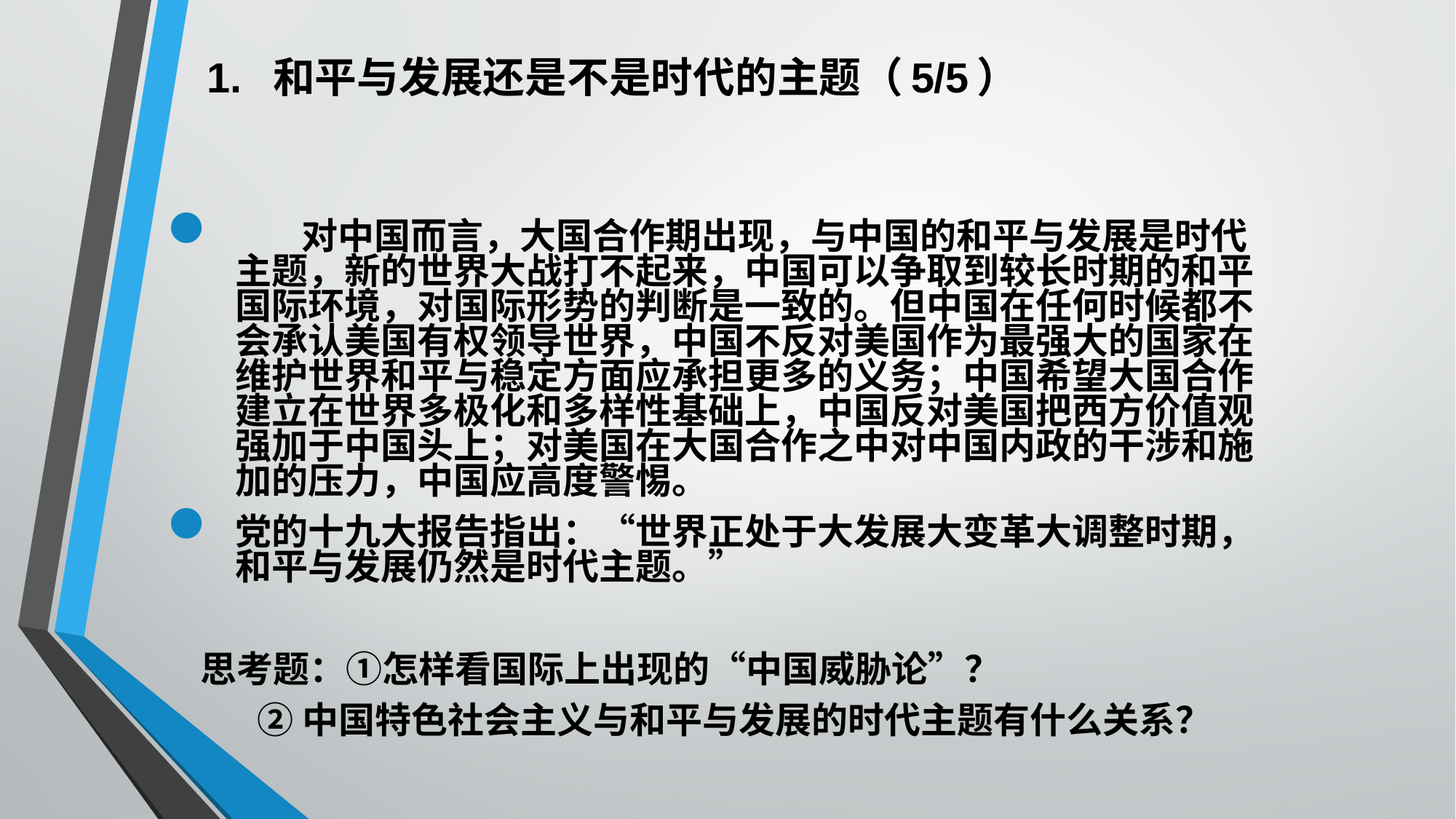

1.  和平与发展还是不是时代的主题（5/5）
       对中国而言，大国合作期出现，与中国的和平与发展是时代主题，新的世界大战打不起来，中国可以争取到较长时期的和平国际环境，对国际形势的判断是一致的。但中国在任何时候都不会承认美国有权领导世界，中国不反对美国作为最强大的国家在维护世界和平与稳定方面应承担更多的义务；中国希望大国合作建立在世界多极化和多样性基础上，中国反对美国把西方价值观强加于中国头上；对美国在大国合作之中对中国内政的干涉和施加的压力，中国应高度警惕。
党的十九大报告指出：“世界正处于大发展大变革大调整时期，和平与发展仍然是时代主题。”

   思考题：①怎样看国际上出现的“中国威胁论”？
           ②中国特色社会主义与和平与发展的时代主题有什么关系？